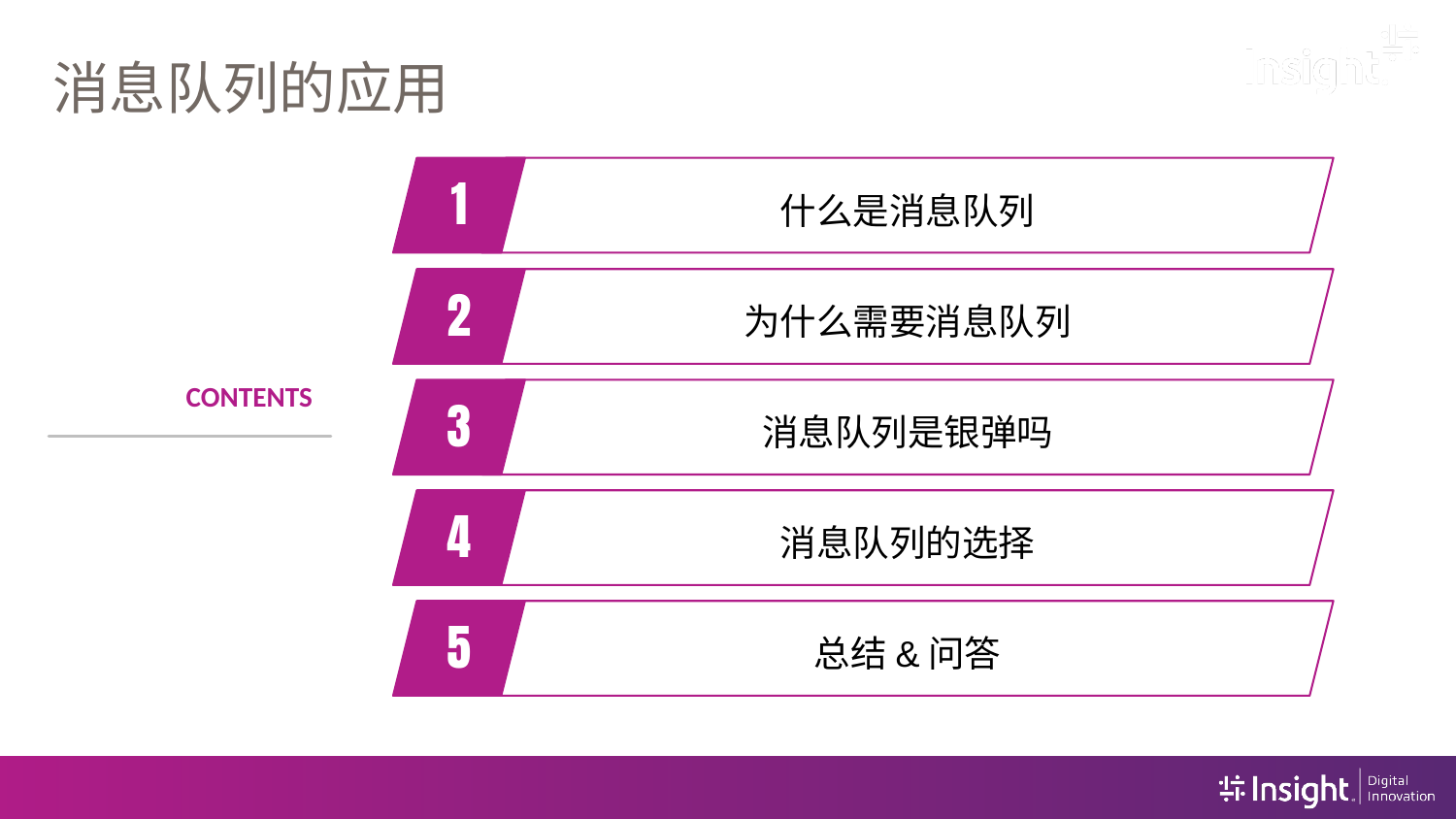

# 消息队列的应用
1
什么是消息队列
2
为什么需要消息队列
CONTENTS
3
消息队列是银弹吗
4
消息队列的选择
5
总结&问答